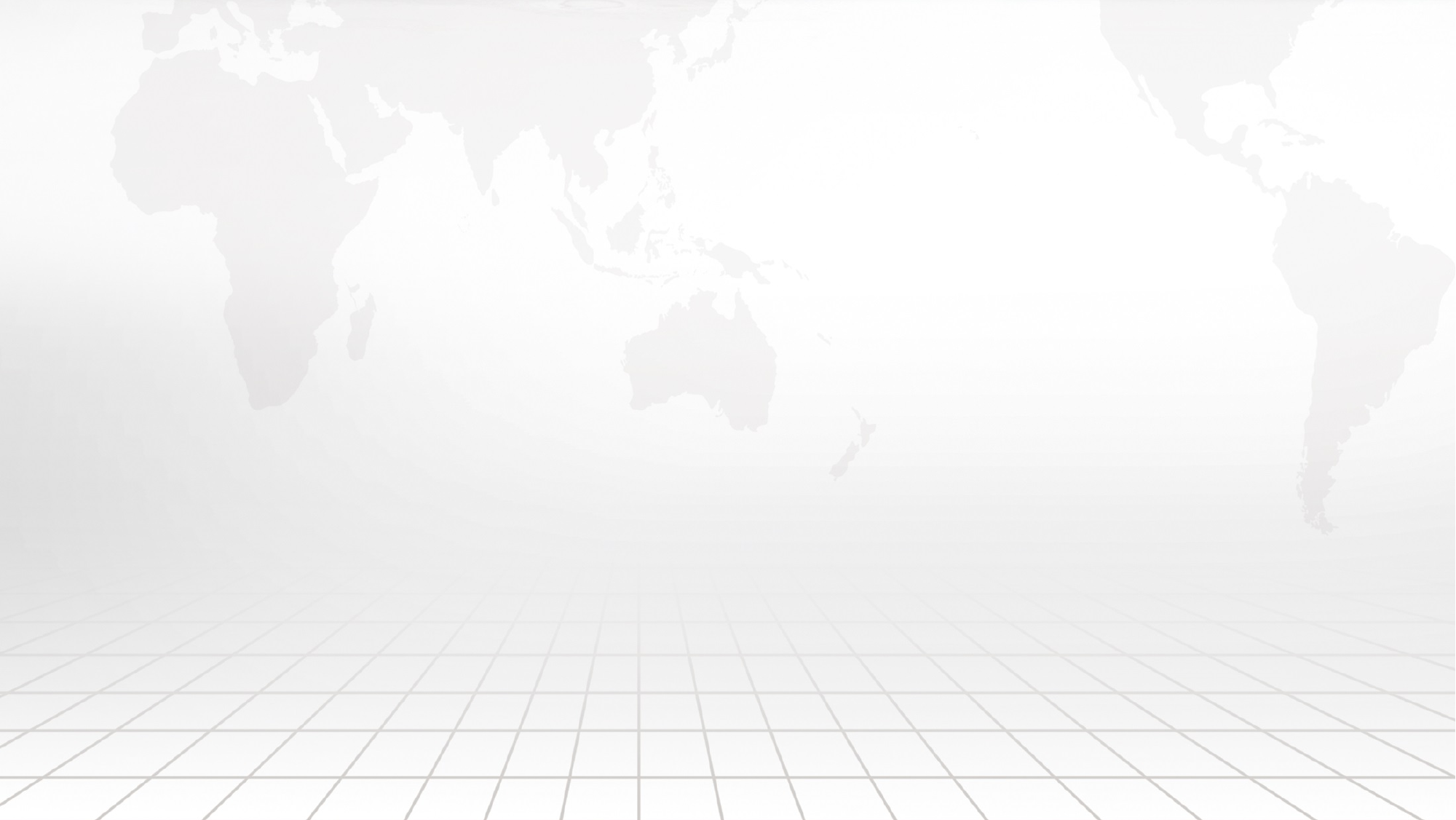

在物理上，USB系统由三个部分组成：
一是具备USB接口的计算机系统，
二是支持USB接口的系统软件，
三是使用USB接口的设备。